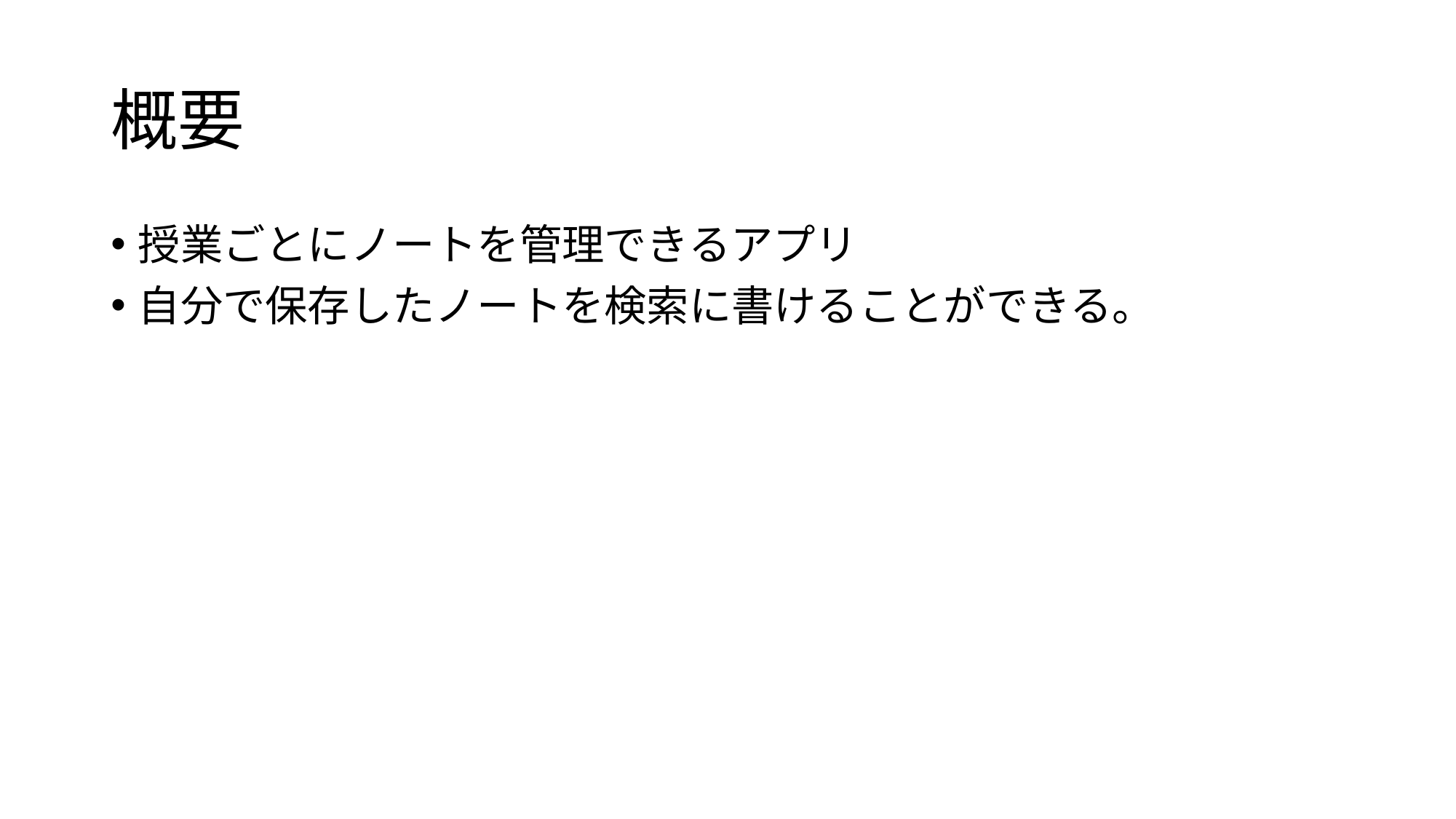

# 概要
授業ごとにノートを管理できるアプリ
自分で保存したノートを検索に書けることができる。